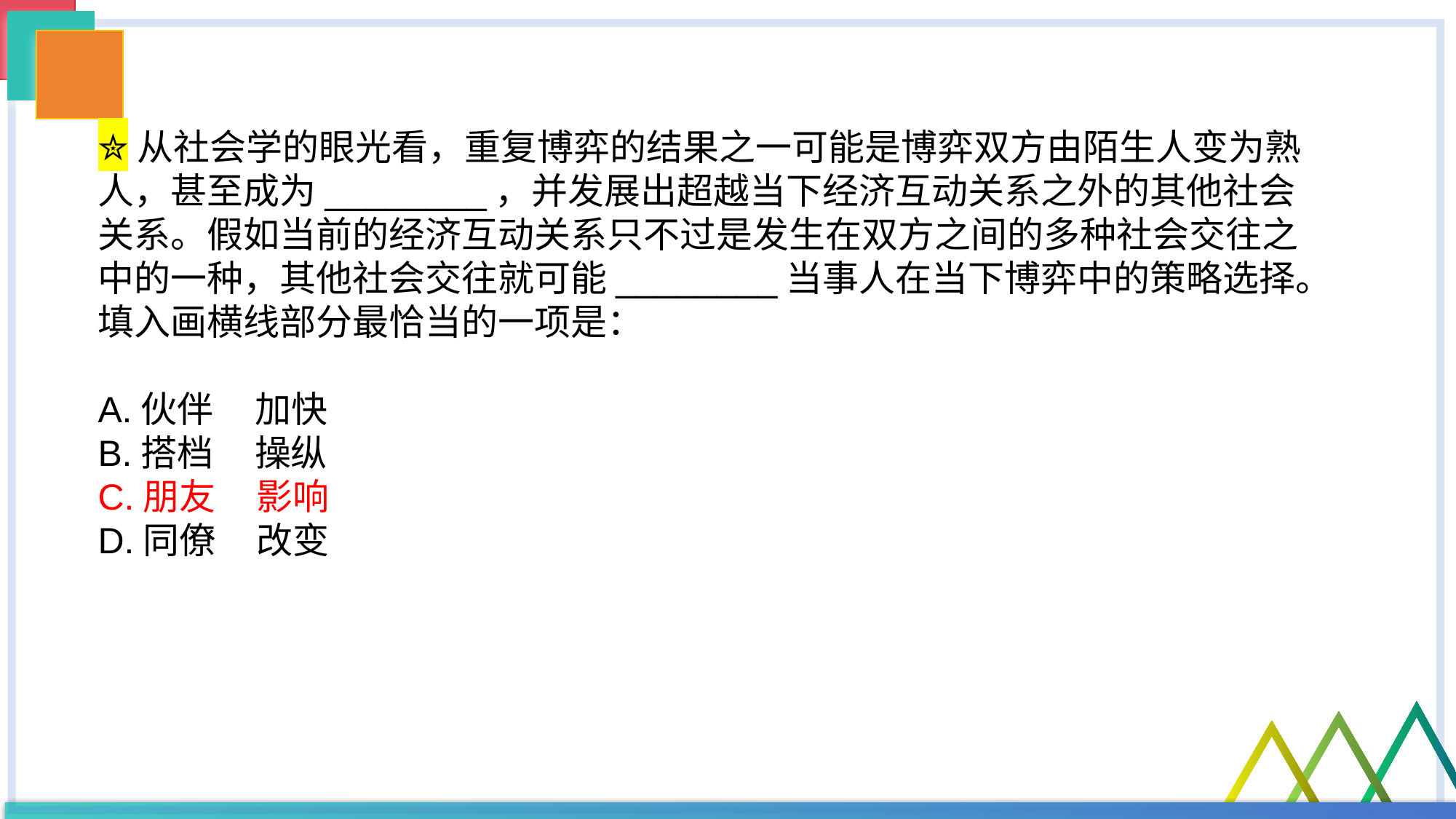

✮从社会学的眼光看，重复博弈的结果之一可能是博弈双方由陌生人变为熟人，甚至成为________，并发展出超越当下经济互动关系之外的其他社会关系。假如当前的经济互动关系只不过是发生在双方之间的多种社会交往之中的一种，其他社会交往就可能________当事人在当下博弈中的策略选择。
填入画横线部分最恰当的一项是：

A.伙伴     加快
B.搭档     操纵
C.朋友     影响
D.同僚     改变